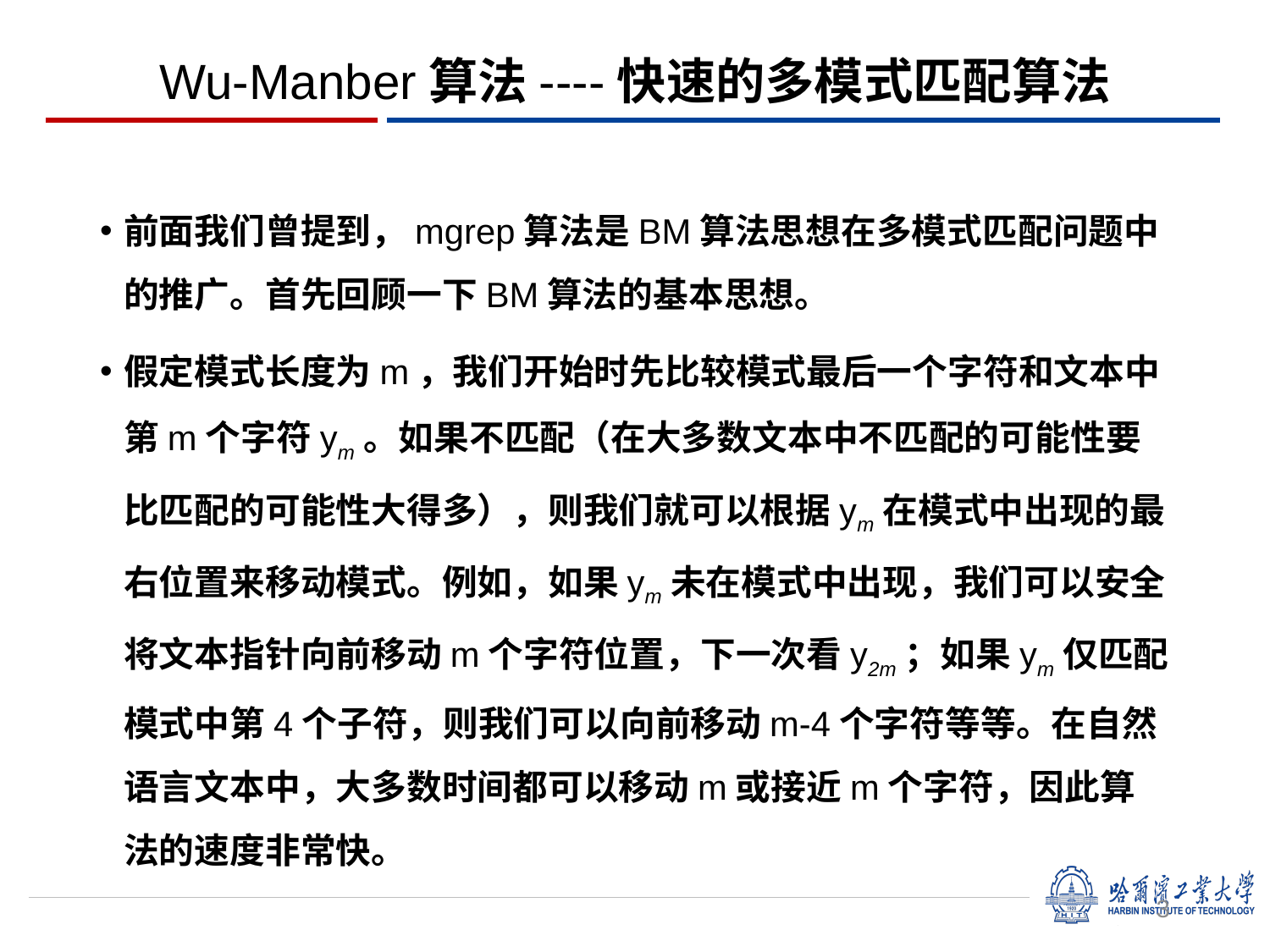

# Wu-Manber算法----快速的多模式匹配算法
前面我们曾提到，mgrep算法是BM算法思想在多模式匹配问题中的推广。首先回顾一下BM算法的基本思想。
假定模式长度为m，我们开始时先比较模式最后一个字符和文本中第m个字符ym。如果不匹配（在大多数文本中不匹配的可能性要比匹配的可能性大得多），则我们就可以根据ym在模式中出现的最右位置来移动模式。例如，如果ym未在模式中出现，我们可以安全将文本指针向前移动m个字符位置，下一次看y2m；如果ym仅匹配模式中第4个子符，则我们可以向前移动m-4个字符等等。在自然语言文本中，大多数时间都可以移动m或接近m个字符，因此算法的速度非常快。
3